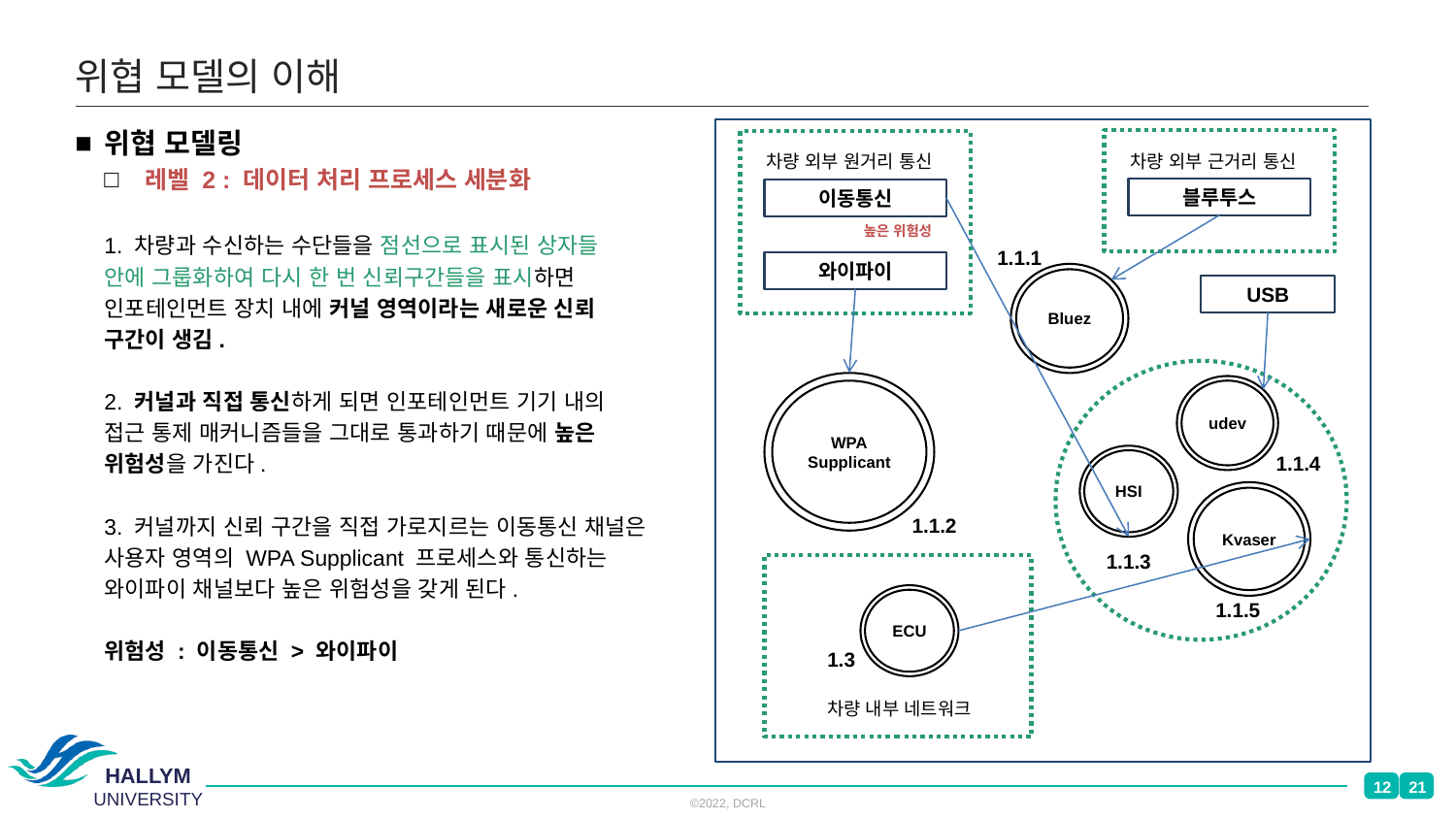

# 위협 모델의 이해
위협 모델링
 레벨 2 : 데이터 처리 프로세스 세분화

1. 차량과 수신하는 수단들을 점선으로 표시된 상자들
안에 그룹화하여 다시 한 번 신뢰구간들을 표시하면
인포테인먼트 장치 내에 커널 영역이라는 새로운 신뢰
구간이 생김.

2. 커널과 직접 통신하게 되면 인포테인먼트 기기 내의
접근 통제 매커니즘들을 그대로 통과하기 때문에 높은
위험성을 가진다.

3. 커널까지 신뢰 구간을 직접 가로지르는 이동통신 채널은
사용자 영역의 WPA Supplicant 프로세스와 통신하는
와이파이 채널보다 높은 위험성을 갖게 된다.

위험성 : 이동통신 > 와이파이

차량 외부 원거리 통신
차량 외부 근거리 통신
블루투스
이동통신
높은 위험성
1.1.1
와이파이
Bluez
USB

WPA
Supplicant
udev
1.1.4
HSI
Kvaser
1.1.2
1.1.3

ECU
1.1.5
1.3
차량 내부 네트워크